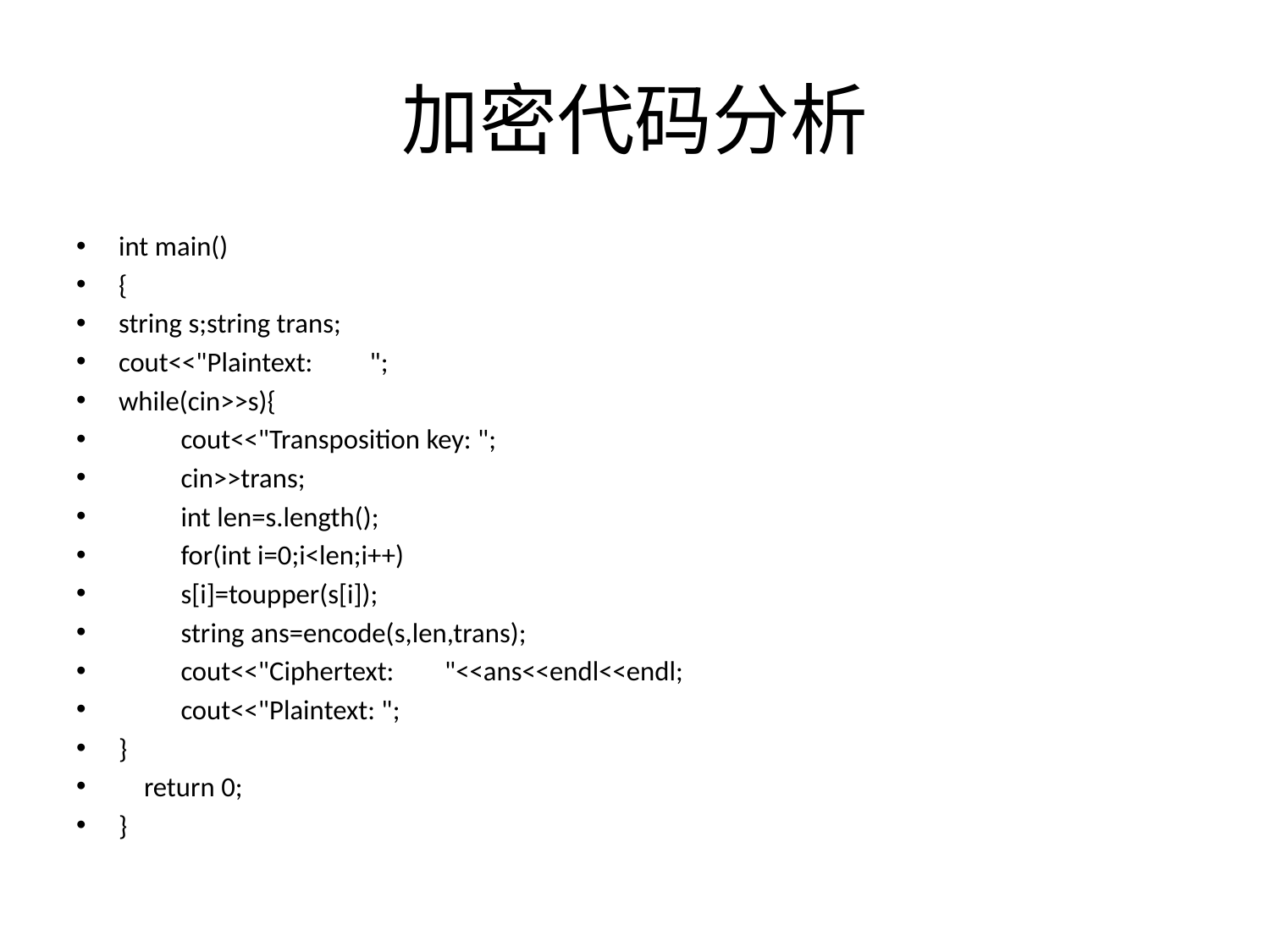

# 加密代码分析
int main()
{
string s;string trans;
cout<<"Plaintext:         ";
while(cin>>s){
	cout<<"Transposition key: ";
	cin>>trans;
	int len=s.length();
	for(int i=0;i<len;i++)
			s[i]=toupper(s[i]);
	string ans=encode(s,len,trans);
	cout<<"Ciphertext:        "<<ans<<endl<<endl;
	cout<<"Plaintext: ";
}
    return 0;
}